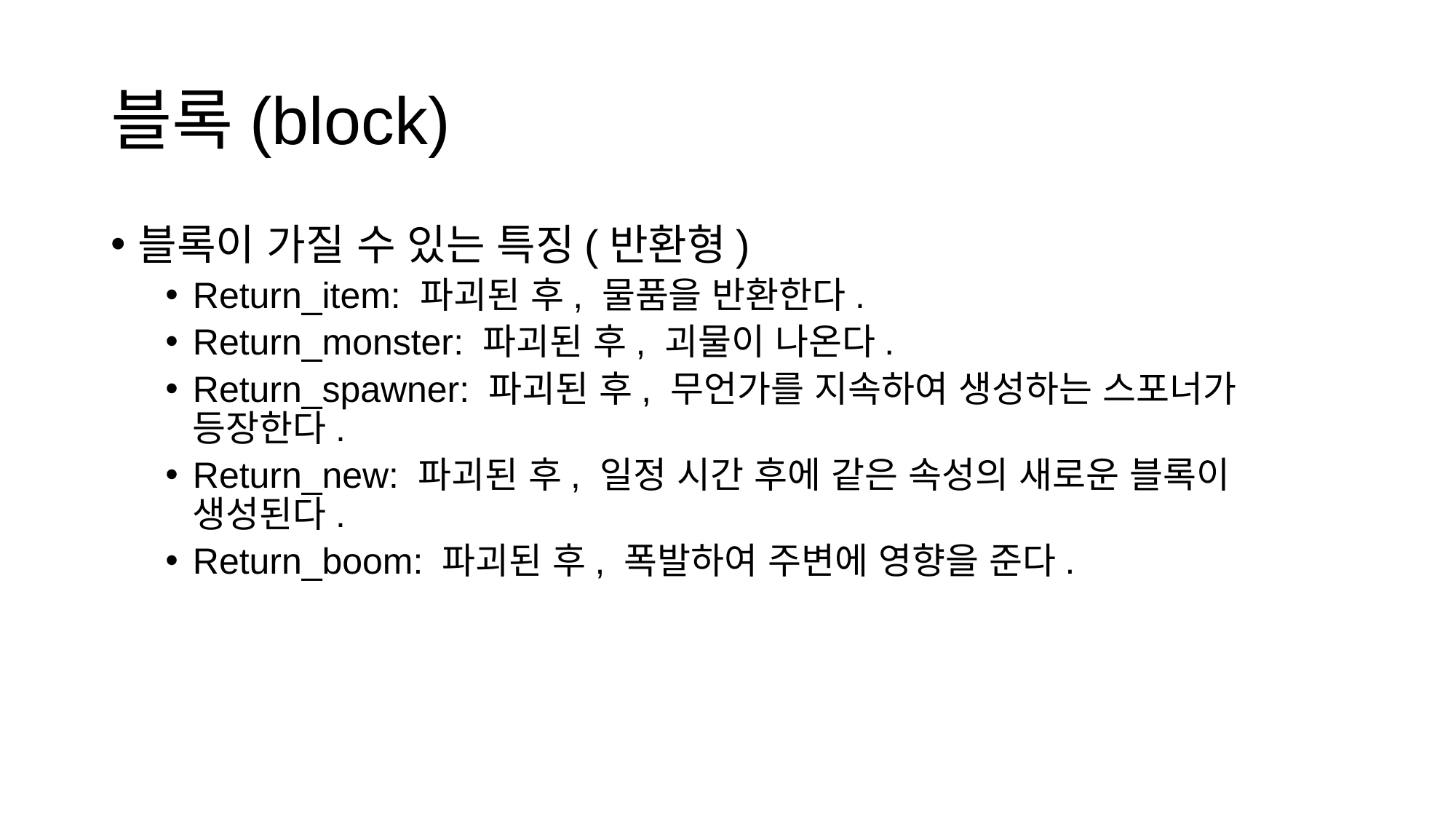

# 블록(block)
블록이 가질 수 있는 특징(반환형)
Return_item: 파괴된 후, 물품을 반환한다.
Return_monster: 파괴된 후, 괴물이 나온다.
Return_spawner: 파괴된 후, 무언가를 지속하여 생성하는 스포너가 등장한다.
Return_new: 파괴된 후, 일정 시간 후에 같은 속성의 새로운 블록이 생성된다.
Return_boom: 파괴된 후, 폭발하여 주변에 영향을 준다.